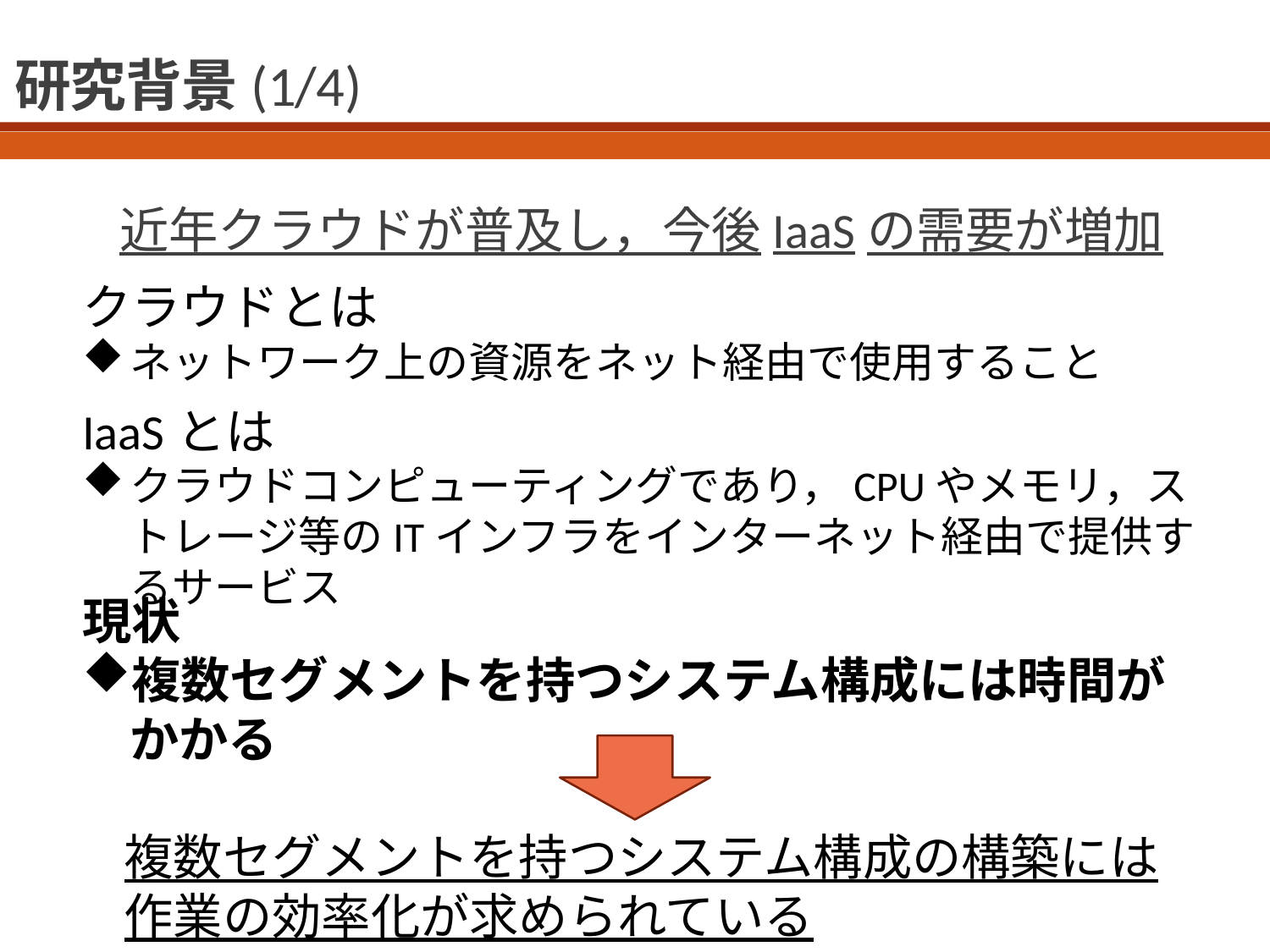

# 研究背景(1/4)
近年クラウドが普及し，今後IaaSの需要が増加
クラウドとは
ネットワーク上の資源をネット経由で使用すること
IaaSとは
クラウドコンピューティングであり，CPUやメモリ，ストレージ等のITインフラをインターネット経由で提供するサービス
現状
複数セグメントを持つシステム構成には時間がかかる

複数セグメントを持つシステム構成の構築には
作業の効率化が求められている